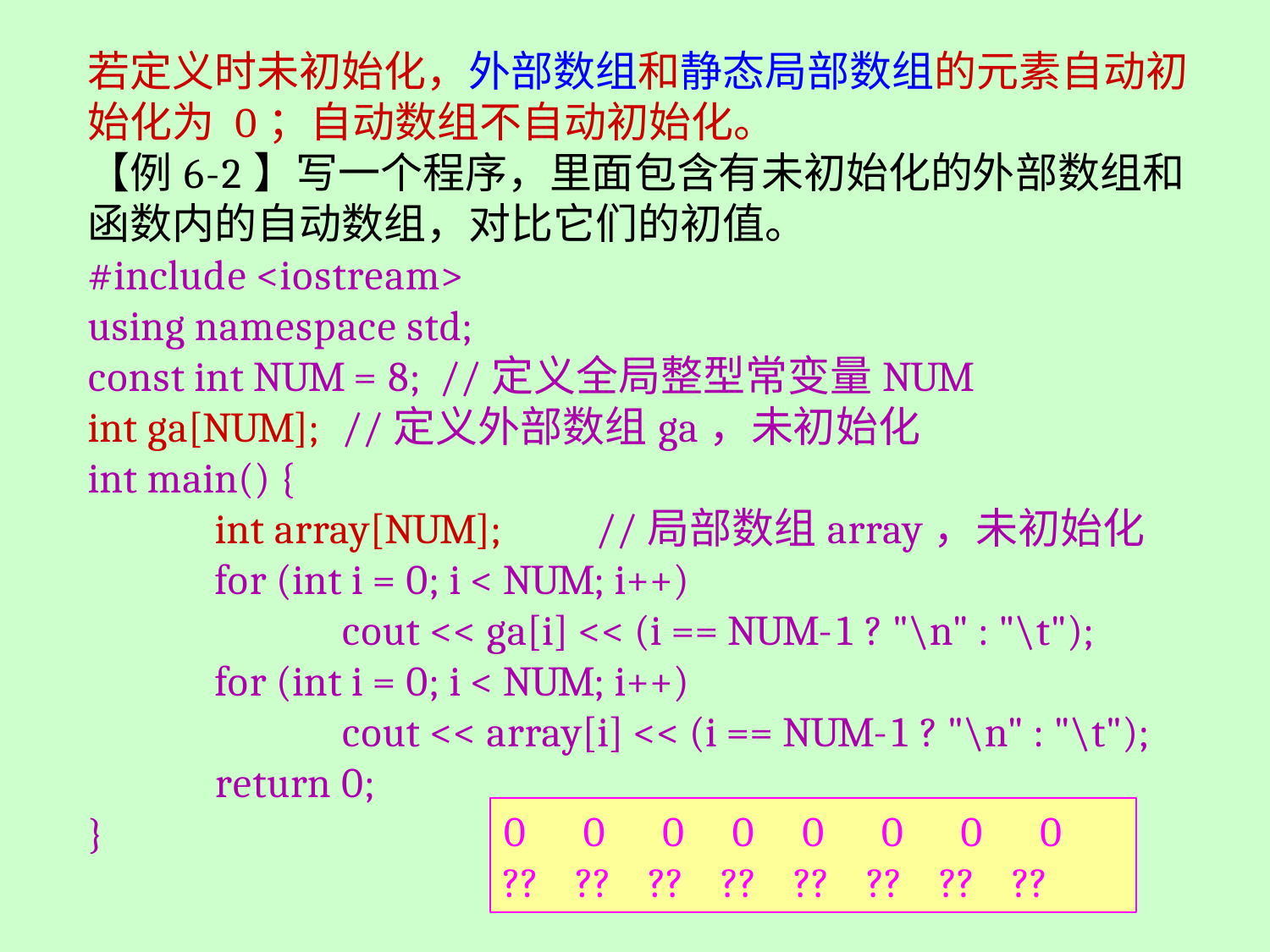

若定义时未初始化，外部数组和静态局部数组的元素自动初始化为 0；自动数组不自动初始化。
【例6-2】写一个程序，里面包含有未初始化的外部数组和函数内的自动数组，对比它们的初值。
#include <iostream>
using namespace std;
const int NUM = 8;  //定义全局整型常变量NUM
int ga[NUM];	//定义外部数组ga，未初始化
int main() {
	int array[NUM];	//局部数组array，未初始化
	for (int i = 0; i < NUM; i++)
		cout << ga[i] << (i == NUM-1 ? "\n" : "\t");
	for (int i = 0; i < NUM; i++)
		cout << array[i] << (i == NUM-1 ? "\n" : "\t");
	return 0;
}
0      0      0     0     0      0      0      0
??    ??    ??    ??    ??    ??    ??    ??
20